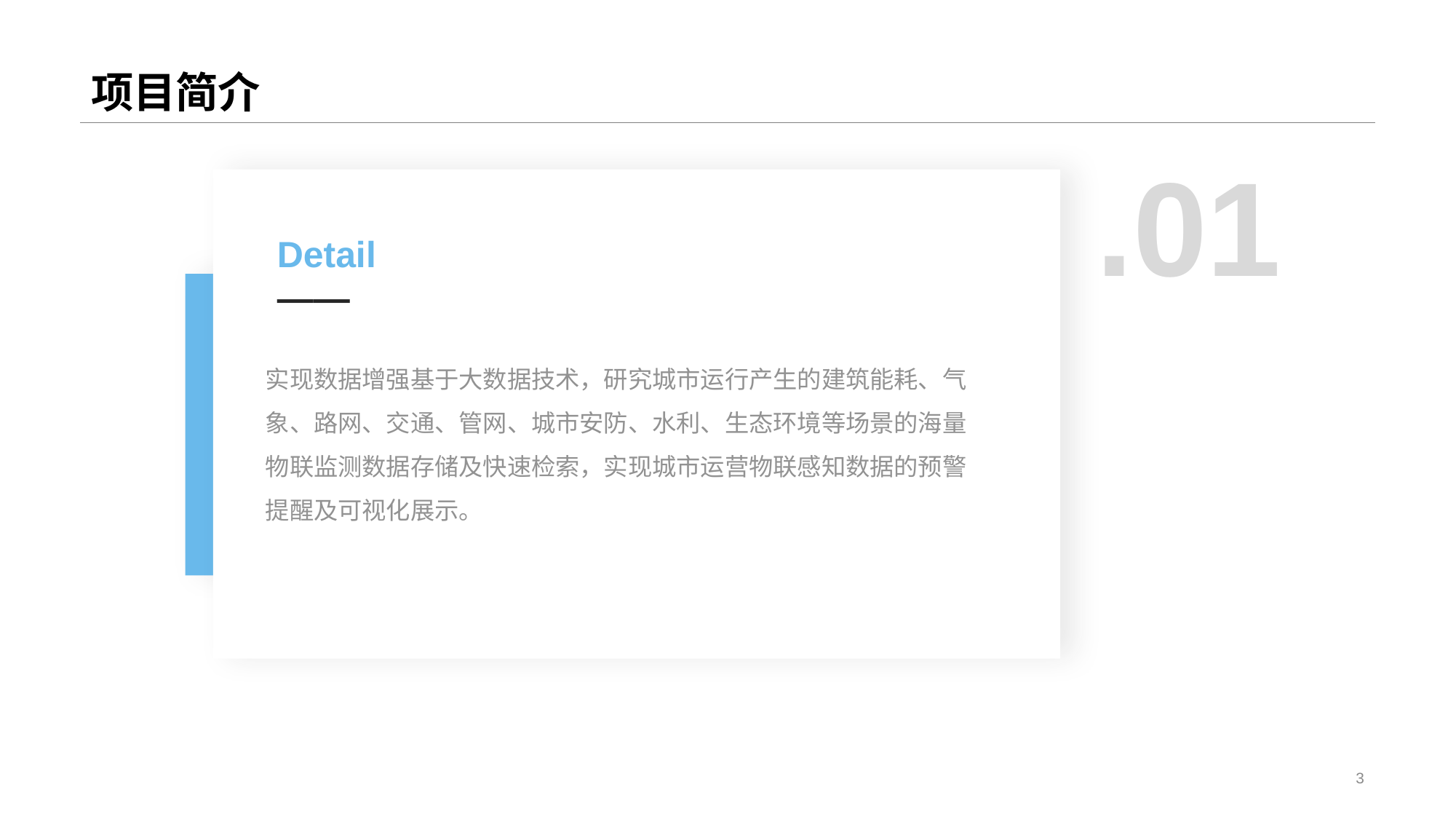

# 项目简介
.01

Detail
——

实现数据增强基于大数据技术，研究城市运行产生的建筑能耗、气象、路网、交通、管网、城市安防、水利、生态环境等场景的海量物联监测数据存储及快速检索，实现城市运营物联感知数据的预警提醒及可视化展示。
3